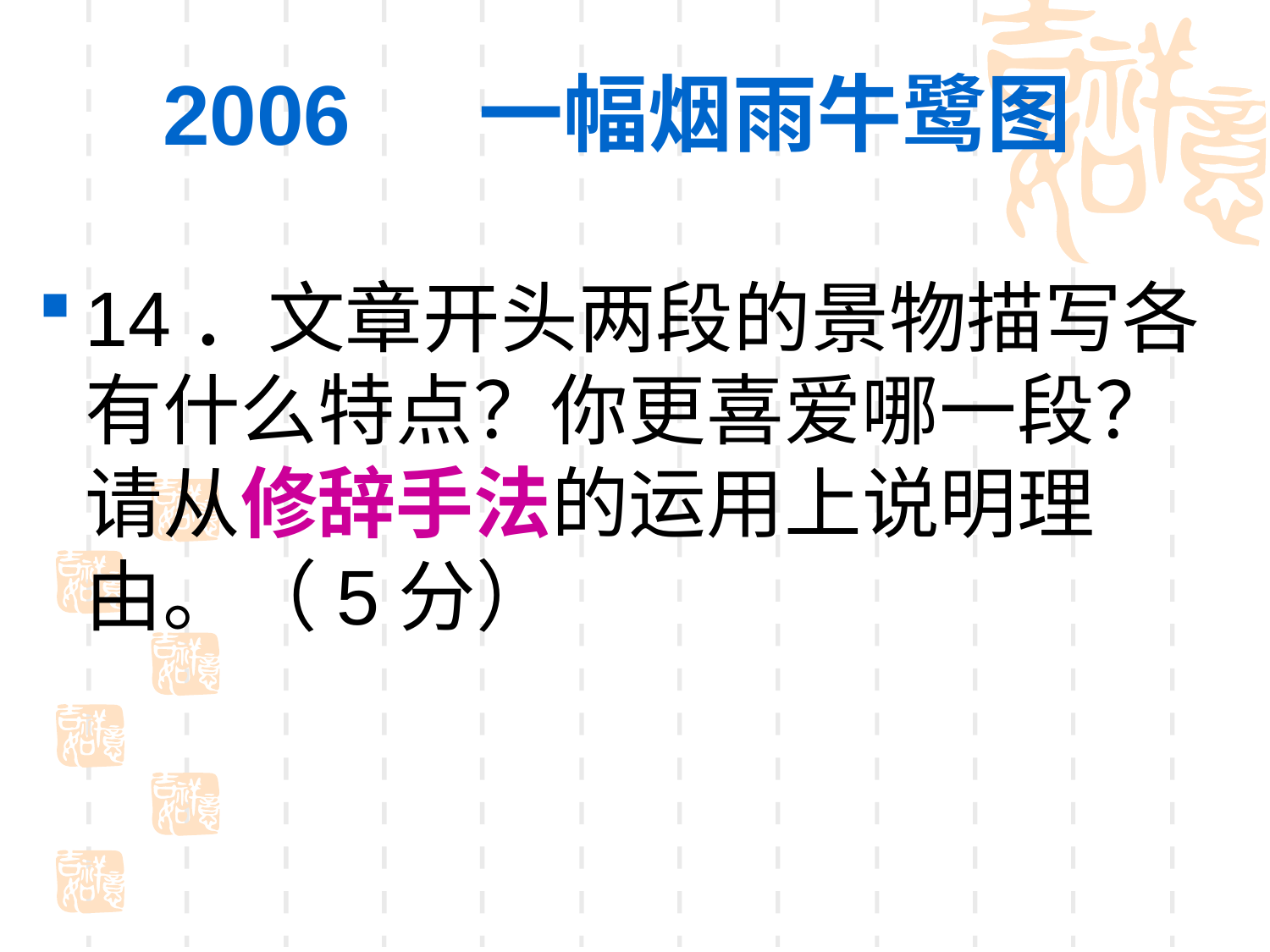

# 2006 　一幅烟雨牛鹭图
14．文章开头两段的景物描写各有什么特点？你更喜爱哪一段？请从修辞手法的运用上说明理由。（5分）